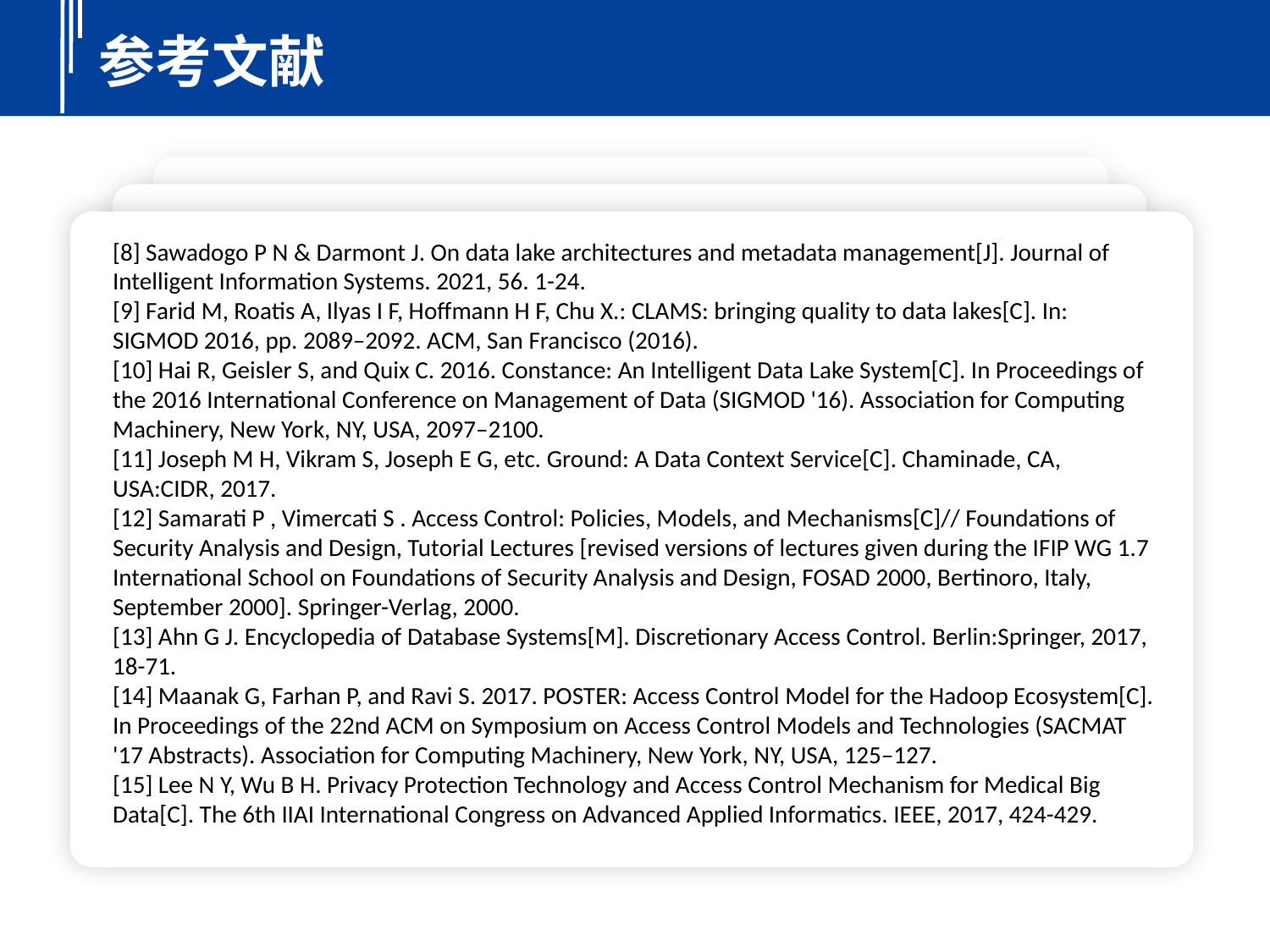

参考文献

[8] Sawadogo P N & Darmont J. On data lake architectures and metadata management[J]. Journal of Intelligent Information Systems. 2021, 56. 1-24.
[9] Farid M, Roatis A, Ilyas I F, Hoffmann H F, Chu X.: CLAMS: bringing quality to data lakes[C]. In: SIGMOD 2016, pp. 2089–2092. ACM, San Francisco (2016).
[10] Hai R, Geisler S, and Quix C. 2016. Constance: An Intelligent Data Lake System[C]. In Proceedings of the 2016 International Conference on Management of Data (SIGMOD '16). Association for Computing Machinery, New York, NY, USA, 2097–2100.
[11] Joseph M H, Vikram S, Joseph E G, etc. Ground: A Data Context Service[C]. Chaminade, CA, USA:CIDR, 2017.
[12] Samarati P , Vimercati S . Access Control: Policies, Models, and Mechanisms[C]// Foundations of Security Analysis and Design, Tutorial Lectures [revised versions of lectures given during the IFIP WG 1.7 International School on Foundations of Security Analysis and Design, FOSAD 2000, Bertinoro, Italy, September 2000]. Springer-Verlag, 2000.
[13] Ahn G J. Encyclopedia of Database Systems[M]. Discretionary Access Control. Berlin:Springer, 2017, 18-71.
[14] Maanak G, Farhan P, and Ravi S. 2017. POSTER: Access Control Model for the Hadoop Ecosystem[C]. In Proceedings of the 22nd ACM on Symposium on Access Control Models and Technologies (SACMAT '17 Abstracts). Association for Computing Machinery, New York, NY, USA, 125–127.
[15] Lee N Y, Wu B H. Privacy Protection Technology and Access Control Mechanism for Medical Big Data[C]. The 6th IIAI International Congress on Advanced Applied Informatics. IEEE, 2017, 424-429.

27